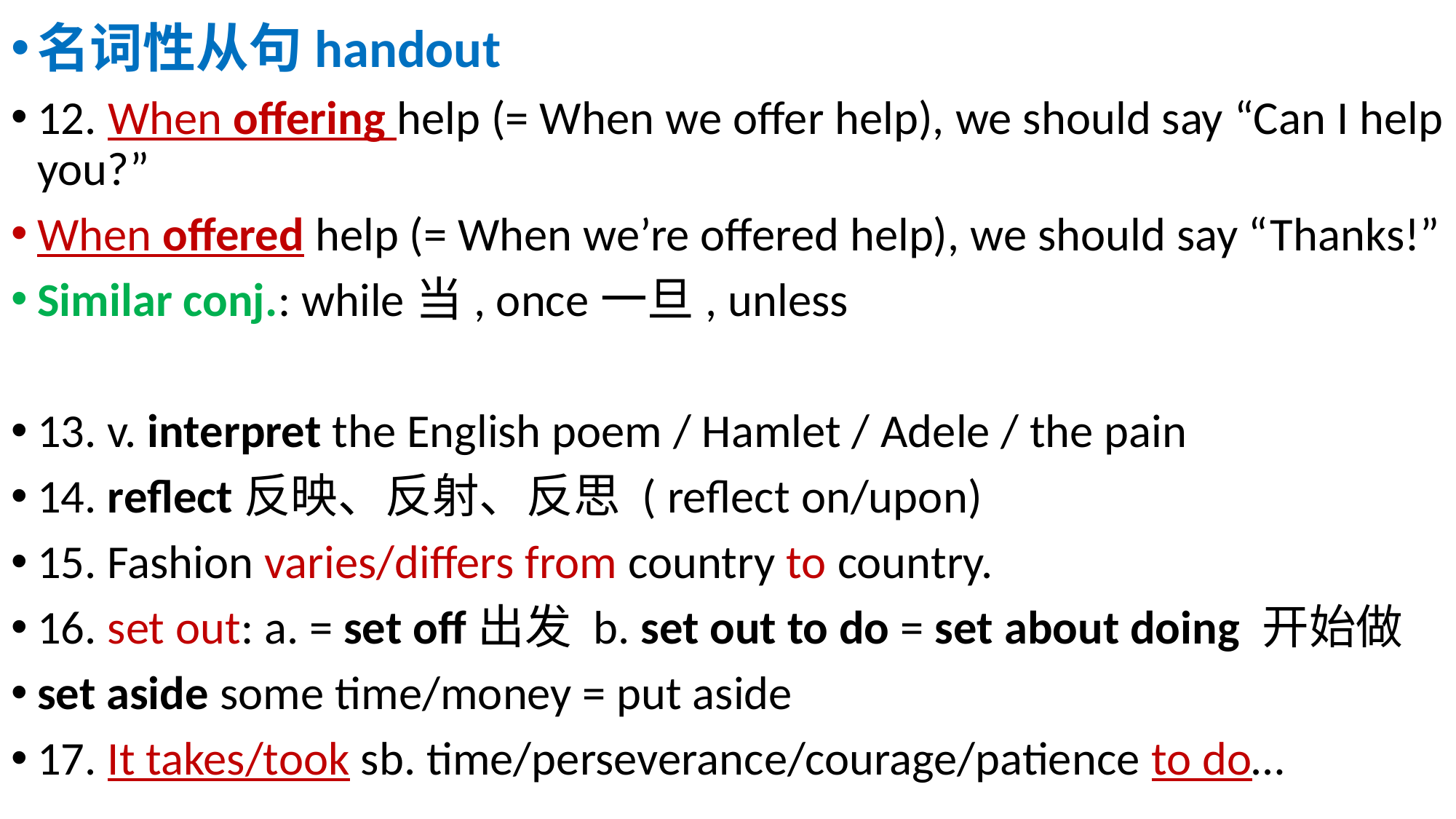

名词性从句handout
12. When offering help (= When we offer help), we should say “Can I help you?”
When offered help (= When we’re offered help), we should say “Thanks!”
Similar conj.: while当, once一旦, unless

13. v. interpret the English poem / Hamlet / Adele / the pain
14. reflect反映、反射、反思 ( reflect on/upon)
15. Fashion varies/differs from country to country.
16. set out: a. = set off出发 b. set out to do = set about doing 开始做
set aside some time/money = put aside
17. It takes/took sb. time/perseverance/courage/patience to do…